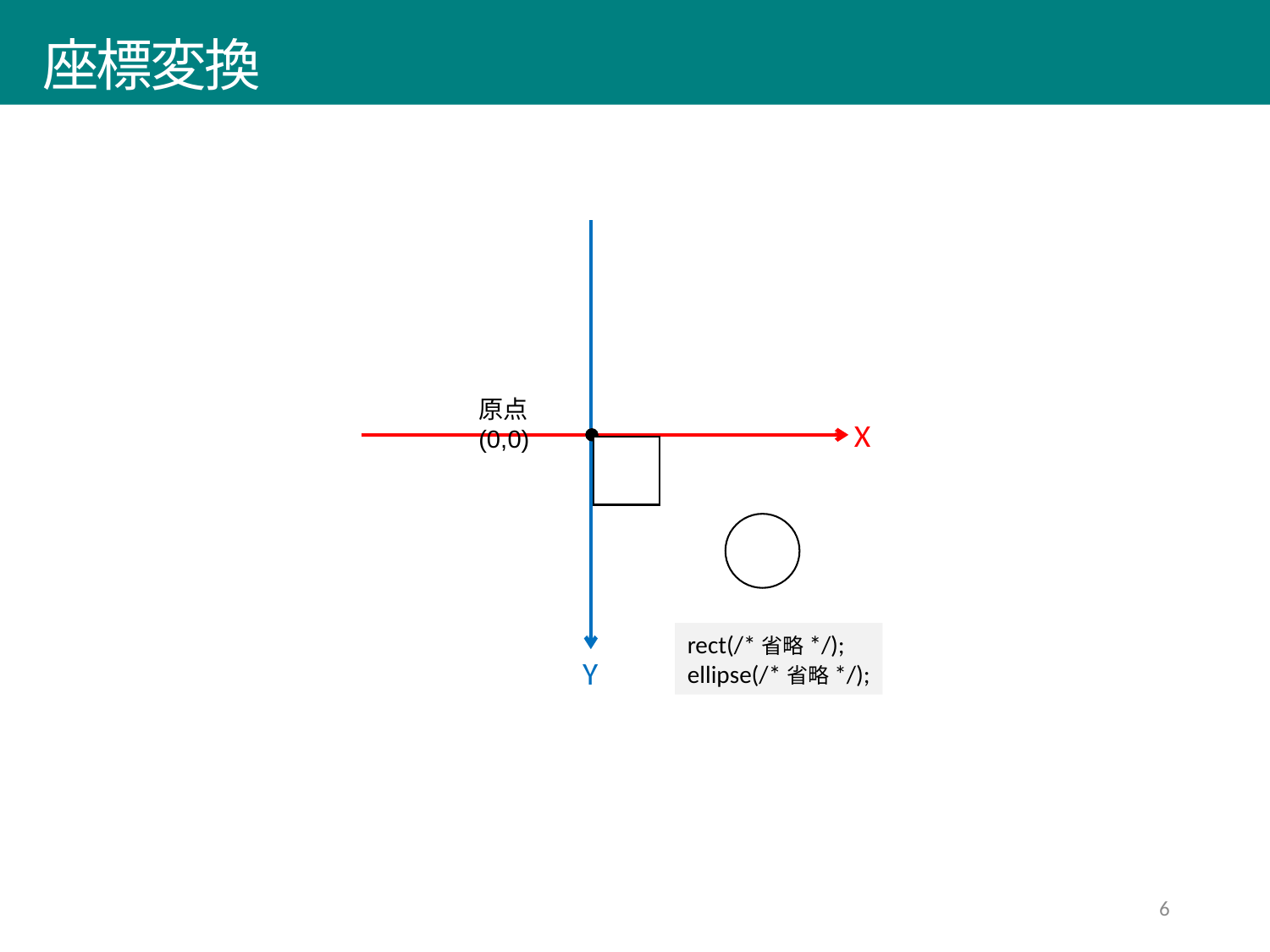

# 座標変換
原点(0,0)
X

rect(/*省略*/);
ellipse(/*省略*/);
Y

6